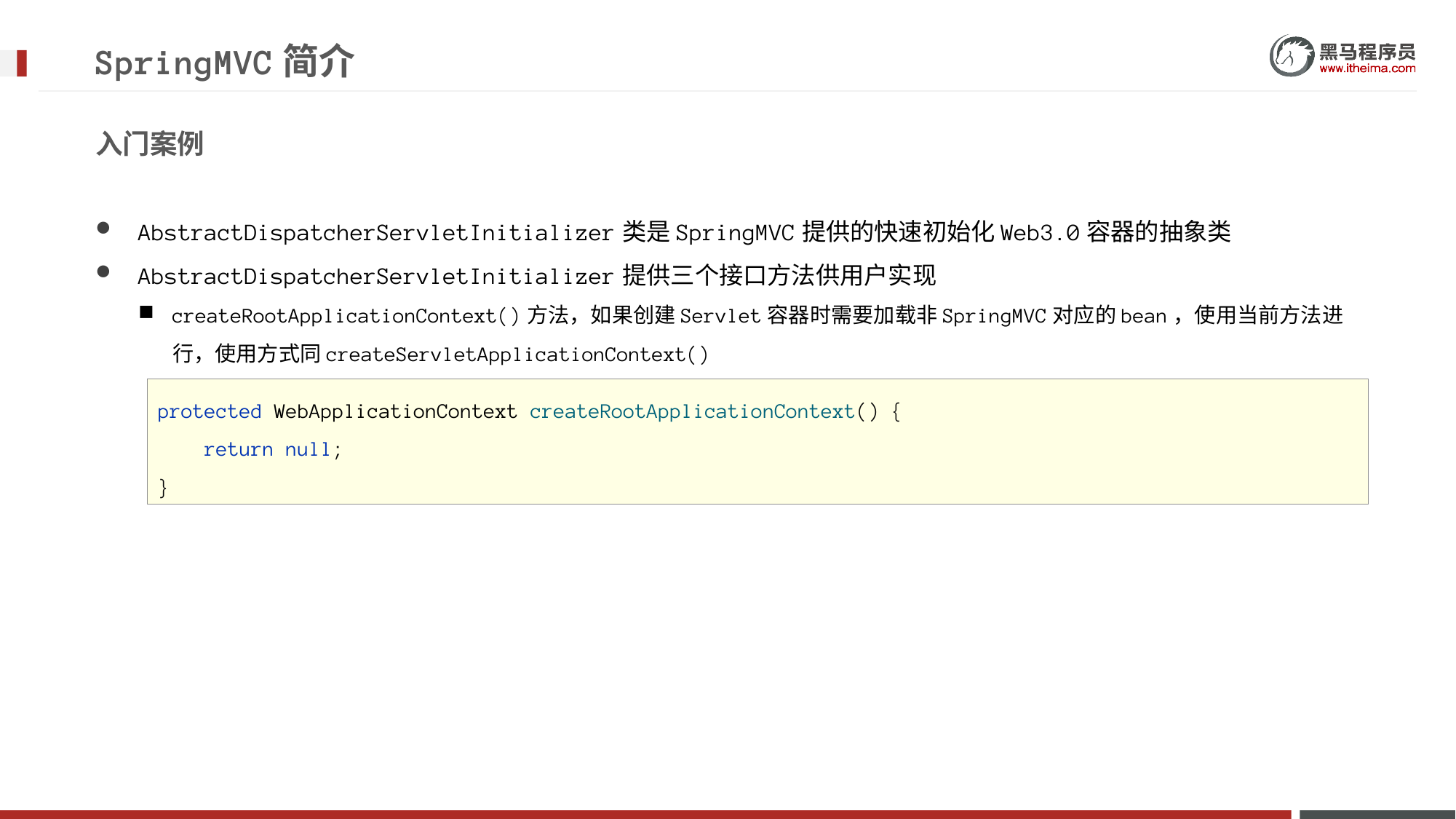

# SpringMVC简介
入门案例
AbstractDispatcherServletInitializer类是SpringMVC提供的快速初始化Web3.0容器的抽象类
AbstractDispatcherServletInitializer提供三个接口方法供用户实现
createRootApplicationContext()方法，如果创建Servlet容器时需要加载非SpringMVC对应的bean，使用当前方法进行，使用方式同createServletApplicationContext()
protected WebApplicationContext createRootApplicationContext() {
    return null;
}